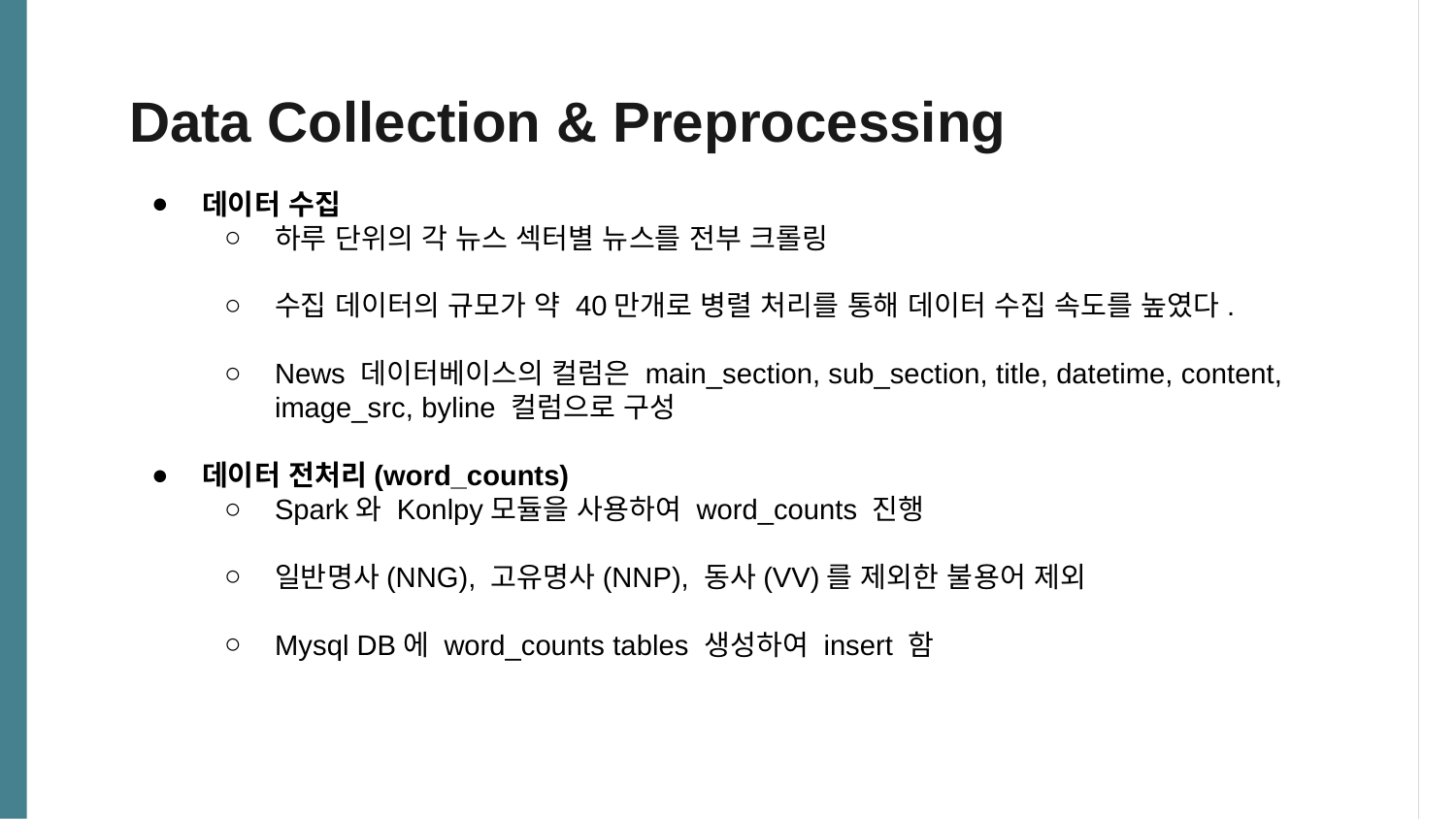

# Data Collection & Preprocessing
데이터 수집
하루 단위의 각 뉴스 섹터별 뉴스를 전부 크롤링
수집 데이터의 규모가 약 40만개로 병렬 처리를 통해 데이터 수집 속도를 높였다.
News 데이터베이스의 컬럼은 main_section, sub_section, title, datetime, content, image_src, byline 컬럼으로 구성
데이터 전처리(word_counts)
Spark와 Konlpy모듈을 사용하여 word_counts 진행
일반명사(NNG), 고유명사(NNP), 동사(VV)를 제외한 불용어 제외
Mysql DB에 word_counts tables 생성하여 insert 함